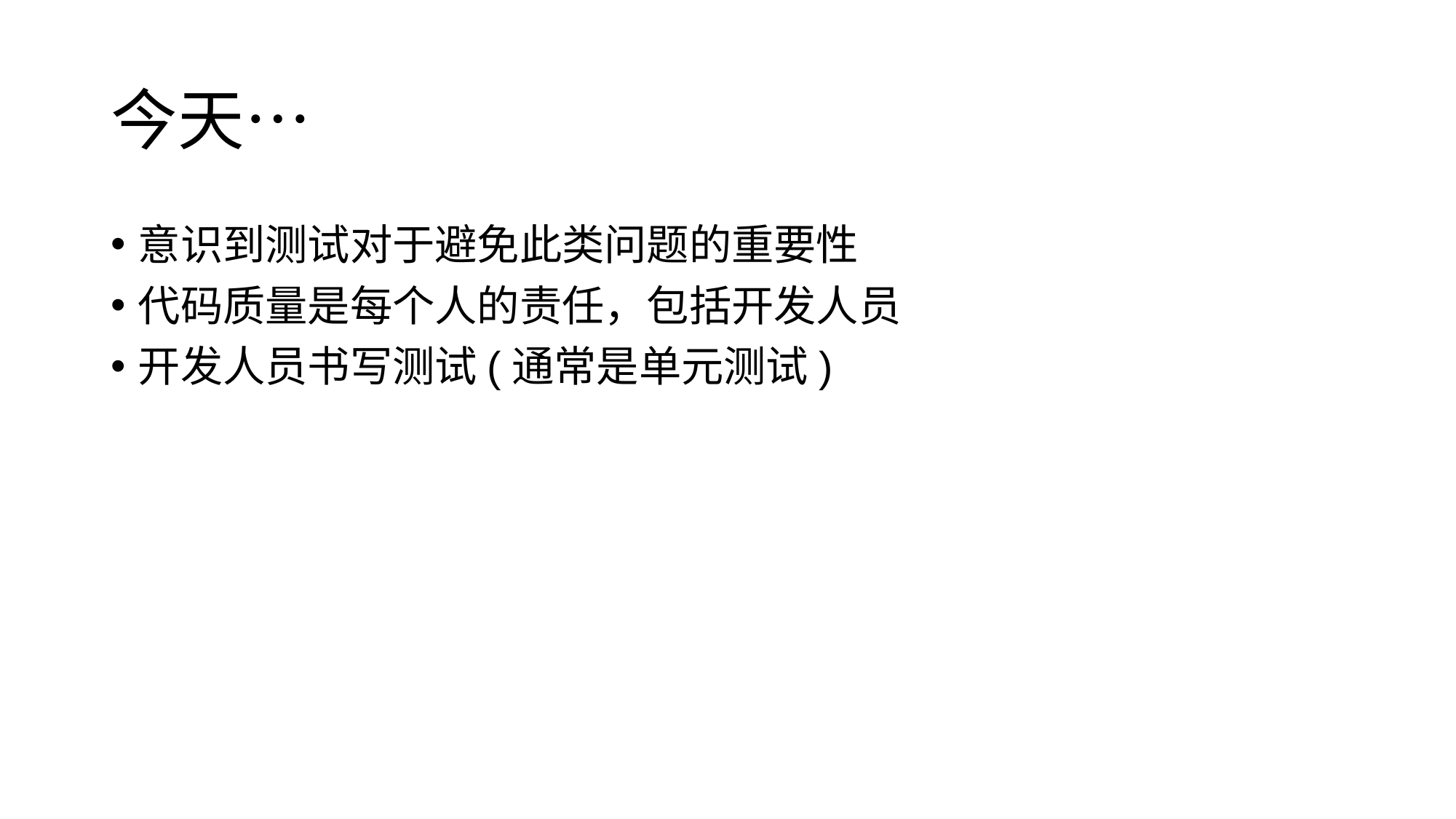

# 今天…
意识到测试对于避免此类问题的重要性
代码质量是每个人的责任，包括开发人员
开发人员书写测试(通常是单元测试)